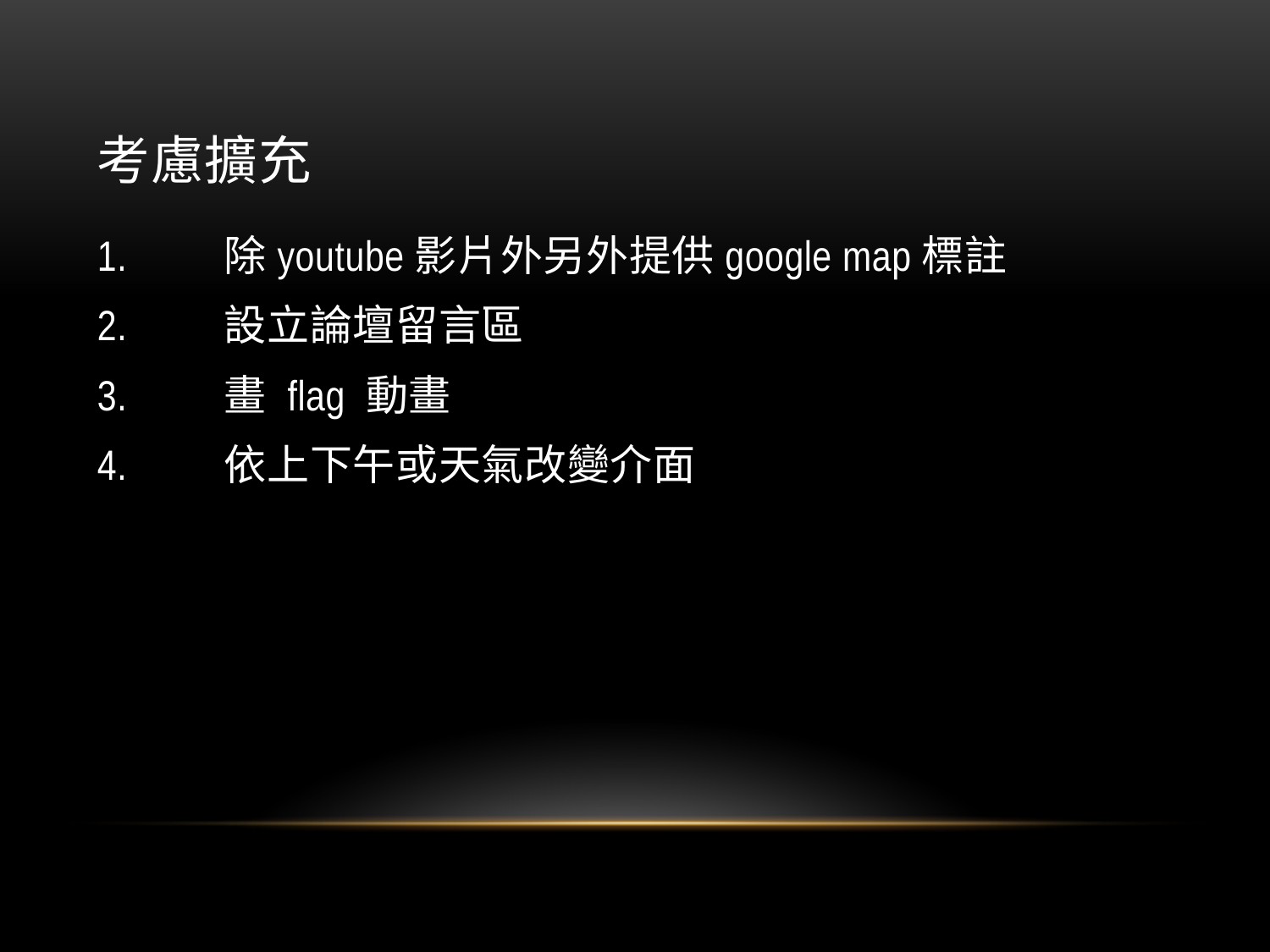

# 考慮擴充
1.       	除youtube影片外另外提供google map標註
2.	設立論壇留言區
3.	畫 flag 動畫
4.	依上下午或天氣改變介面